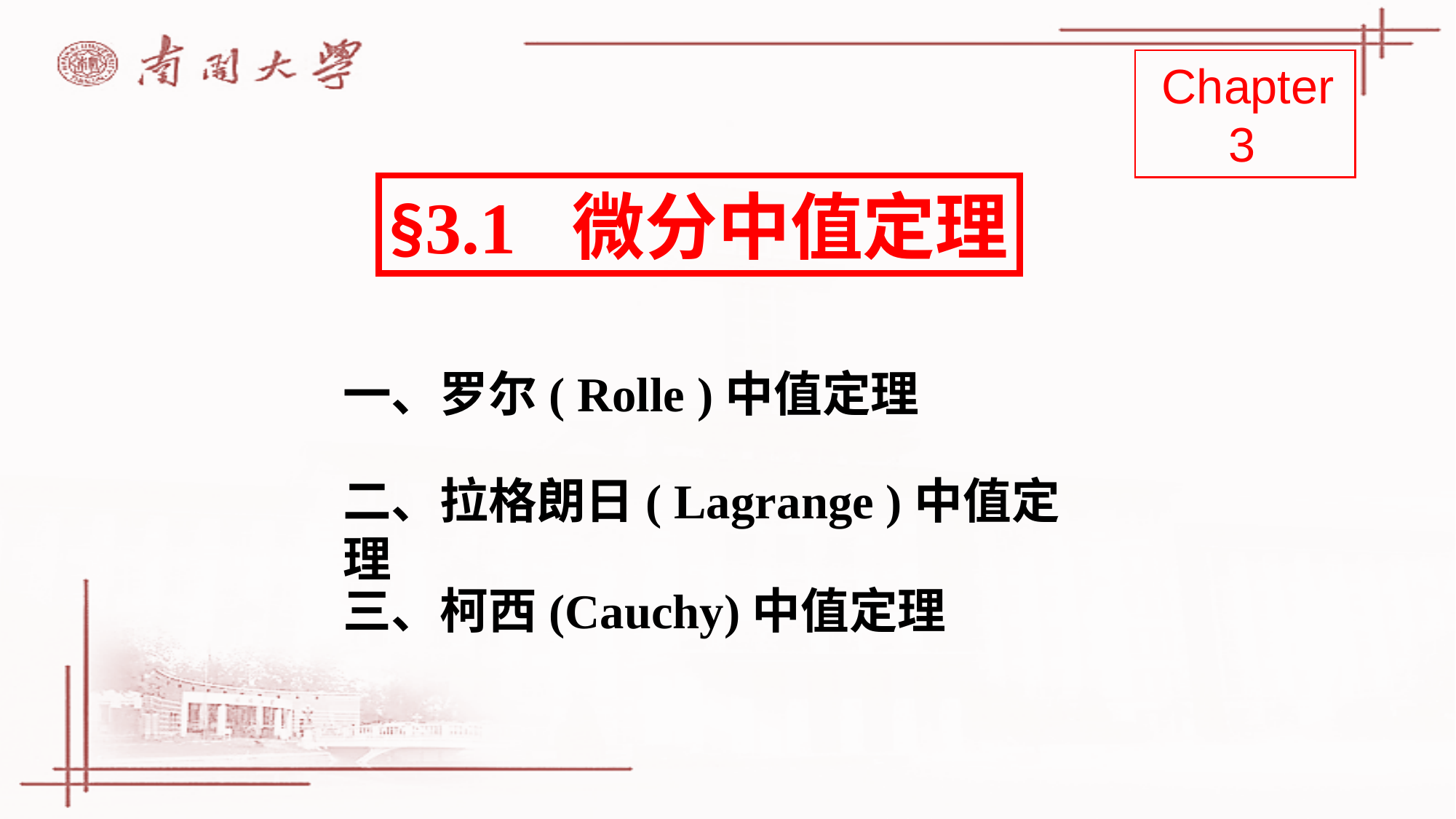

Chapter 3
§3.1  微分中值定理
一、罗尔( Rolle )中值定理
二、拉格朗日( Lagrange )中值定理
三、柯西(Cauchy)中值定理